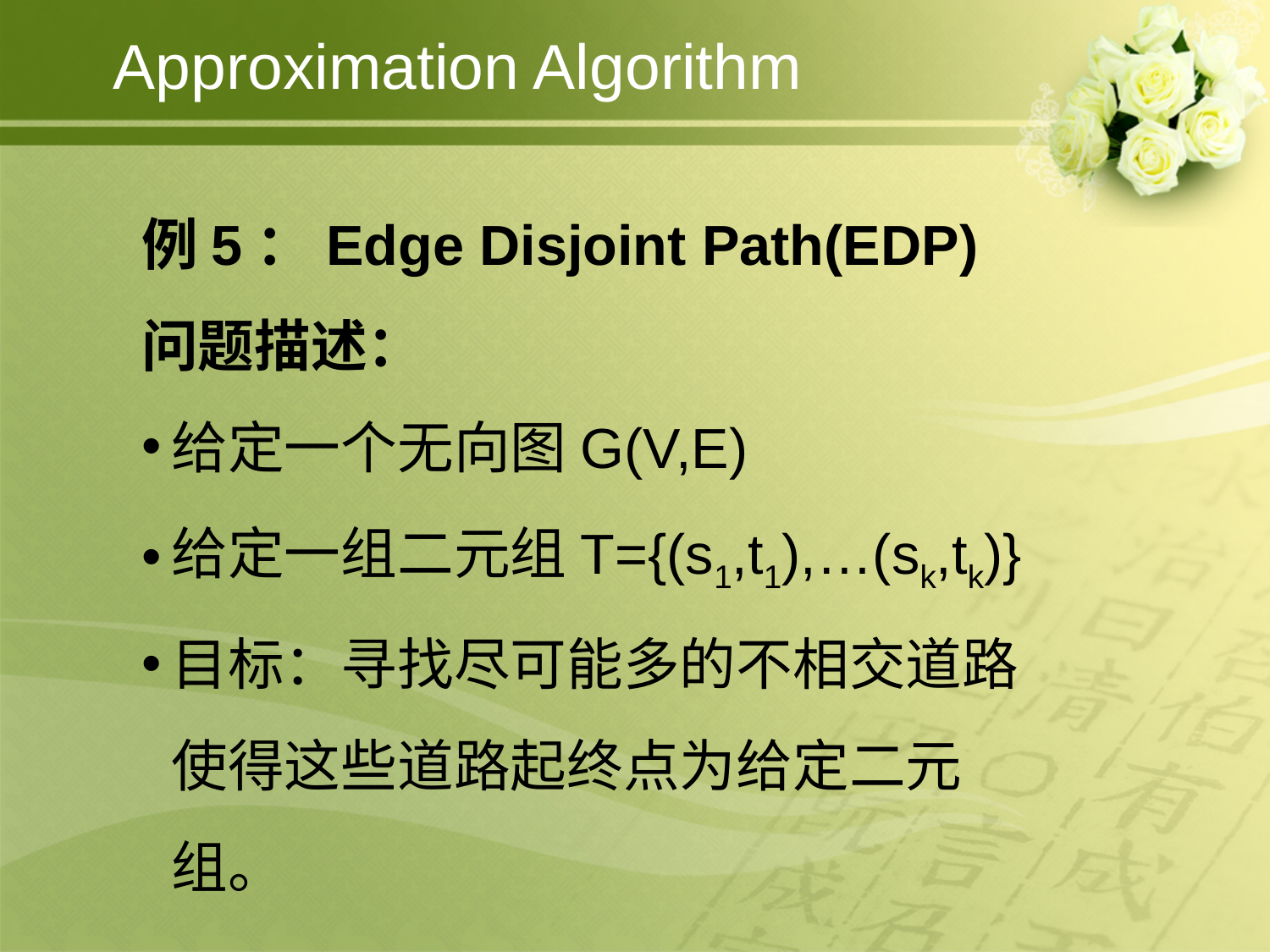

Approximation Algorithm
例5：Edge Disjoint Path(EDP)
问题描述：
给定一个无向图G(V,E)
给定一组二元组T={(s1,t1),…(sk,tk)}
目标：寻找尽可能多的不相交道路使得这些道路起终点为给定二元组。